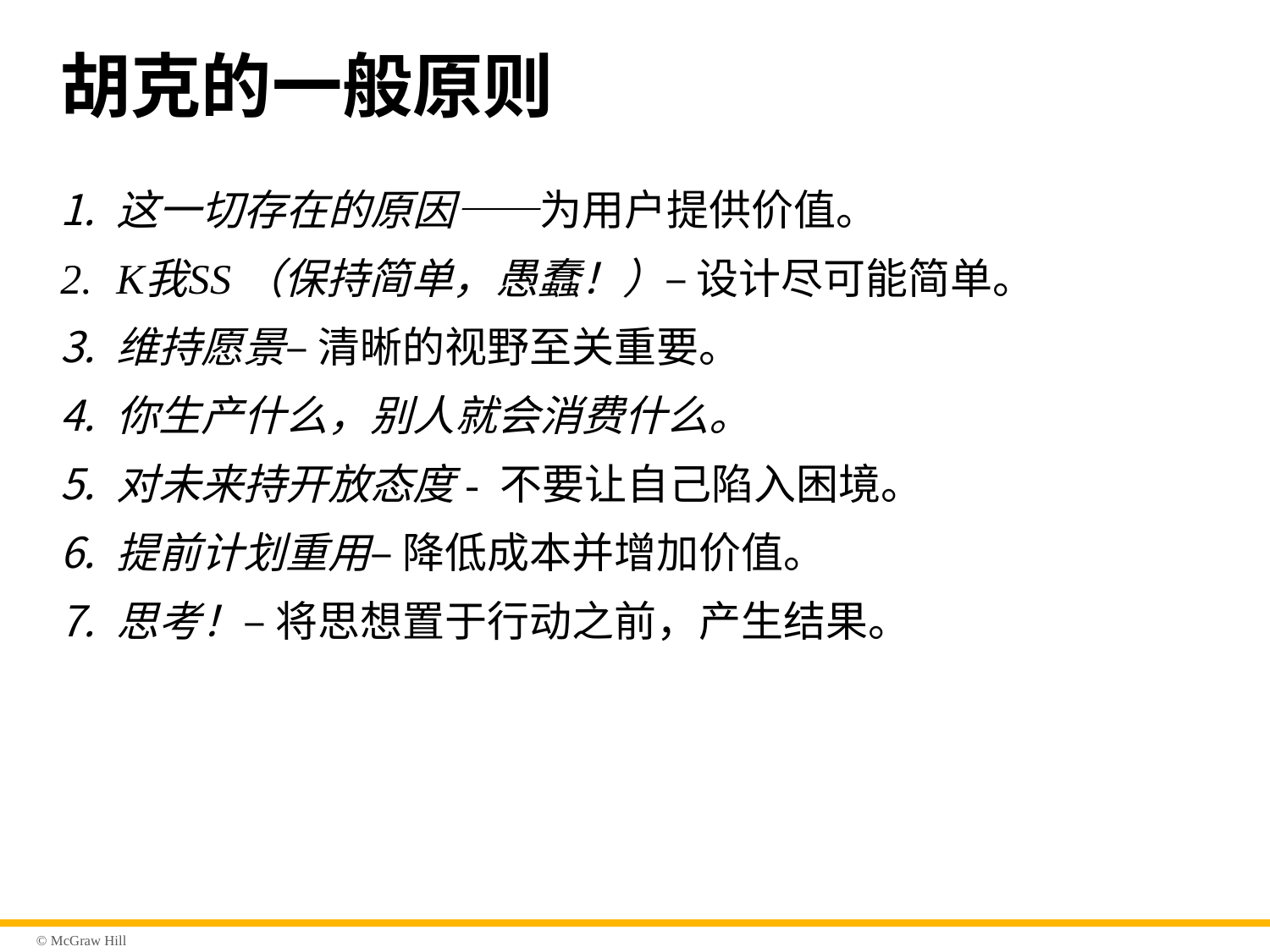

# 胡克的一般原则
这一切存在的原因——为用户提供价值。
K 我 S S（保持简单，愚蠢！）– 设计尽可能简单。
维持愿景– 清晰的视野至关重要。
你生产什么，别人就会消费什么。
对未来持开放态度- 不要让自己陷入困境。
提前计划重用– 降低成本并增加价值。
思考！– 将思想置于行动之前，产生结果。
19